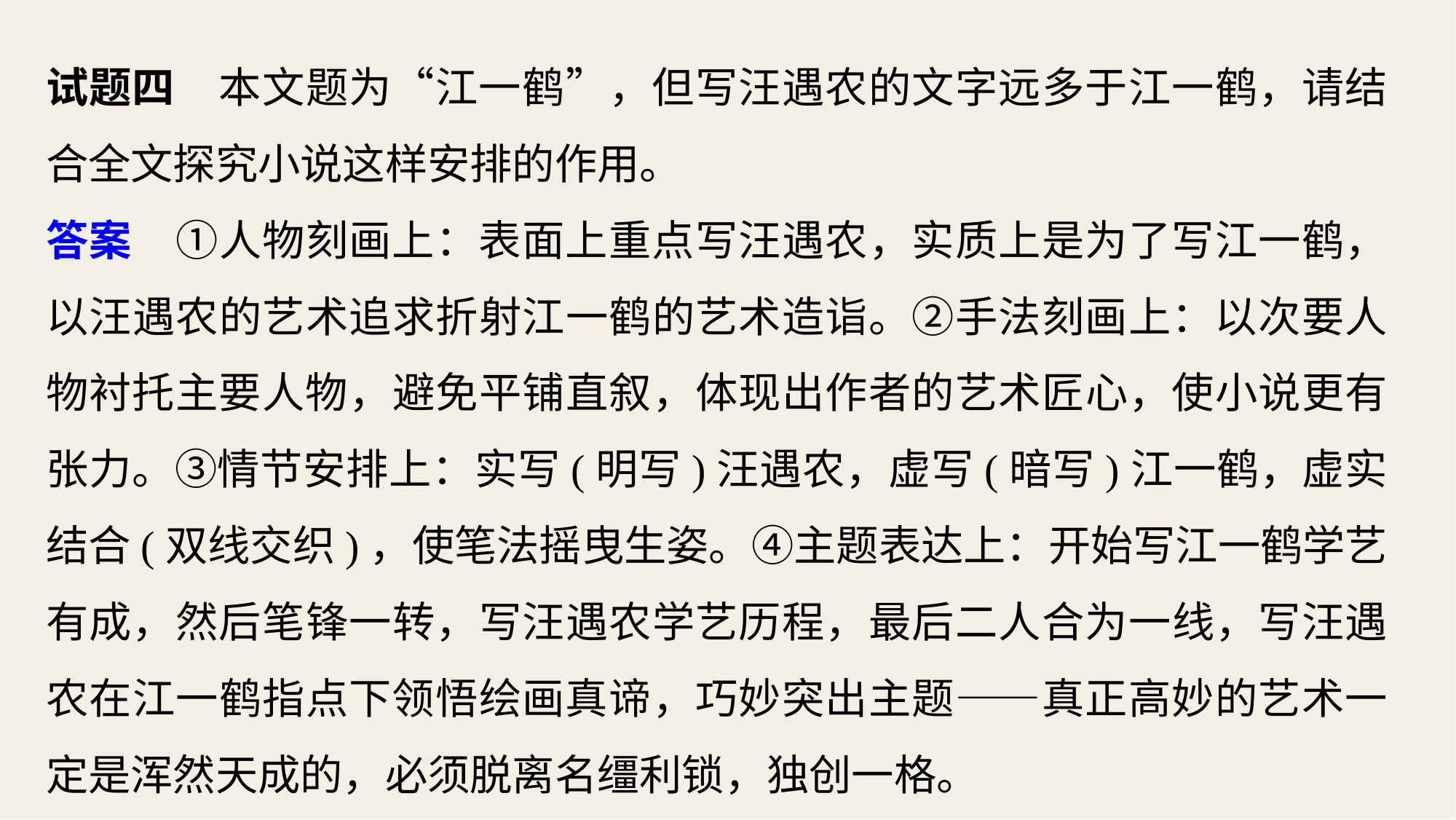

试题四　本文题为“江一鹤”，但写汪遇农的文字远多于江一鹤，请结合全文探究小说这样安排的作用。
答案　①人物刻画上：表面上重点写汪遇农，实质上是为了写江一鹤，以汪遇农的艺术追求折射江一鹤的艺术造诣。②手法刻画上：以次要人物衬托主要人物，避免平铺直叙，体现出作者的艺术匠心，使小说更有张力。③情节安排上：实写(明写)汪遇农，虚写(暗写)江一鹤，虚实结合(双线交织)，使笔法摇曳生姿。④主题表达上：开始写江一鹤学艺有成，然后笔锋一转，写汪遇农学艺历程，最后二人合为一线，写汪遇农在江一鹤指点下领悟绘画真谛，巧妙突出主题——真正高妙的艺术一定是浑然天成的，必须脱离名缰利锁，独创一格。